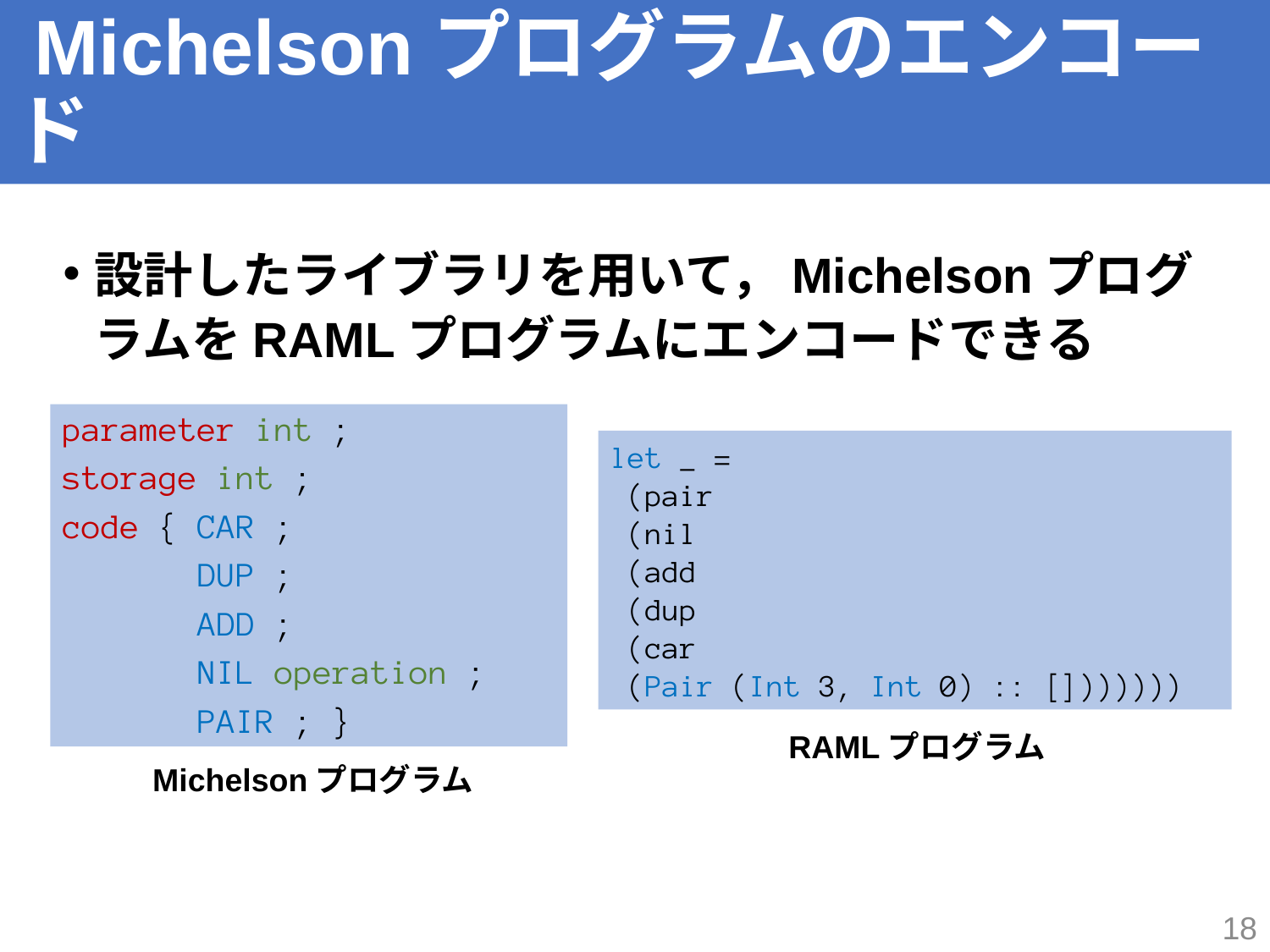

# Michelsonプログラムのエンコード
設計したライブラリを用いて，MichelsonプログラムをRAMLプログラムにエンコードできる
parameter int ;
storage int ;
code { CAR ;
       DUP ;
       ADD ;
       NIL operation ;
       PAIR ; }
let _ =
 (pair
 (nil
 (add
 (dup
 (car
 (Pair (Int 3, Int 0) :: []))))))
RAMLプログラム
Michelsonプログラム
18